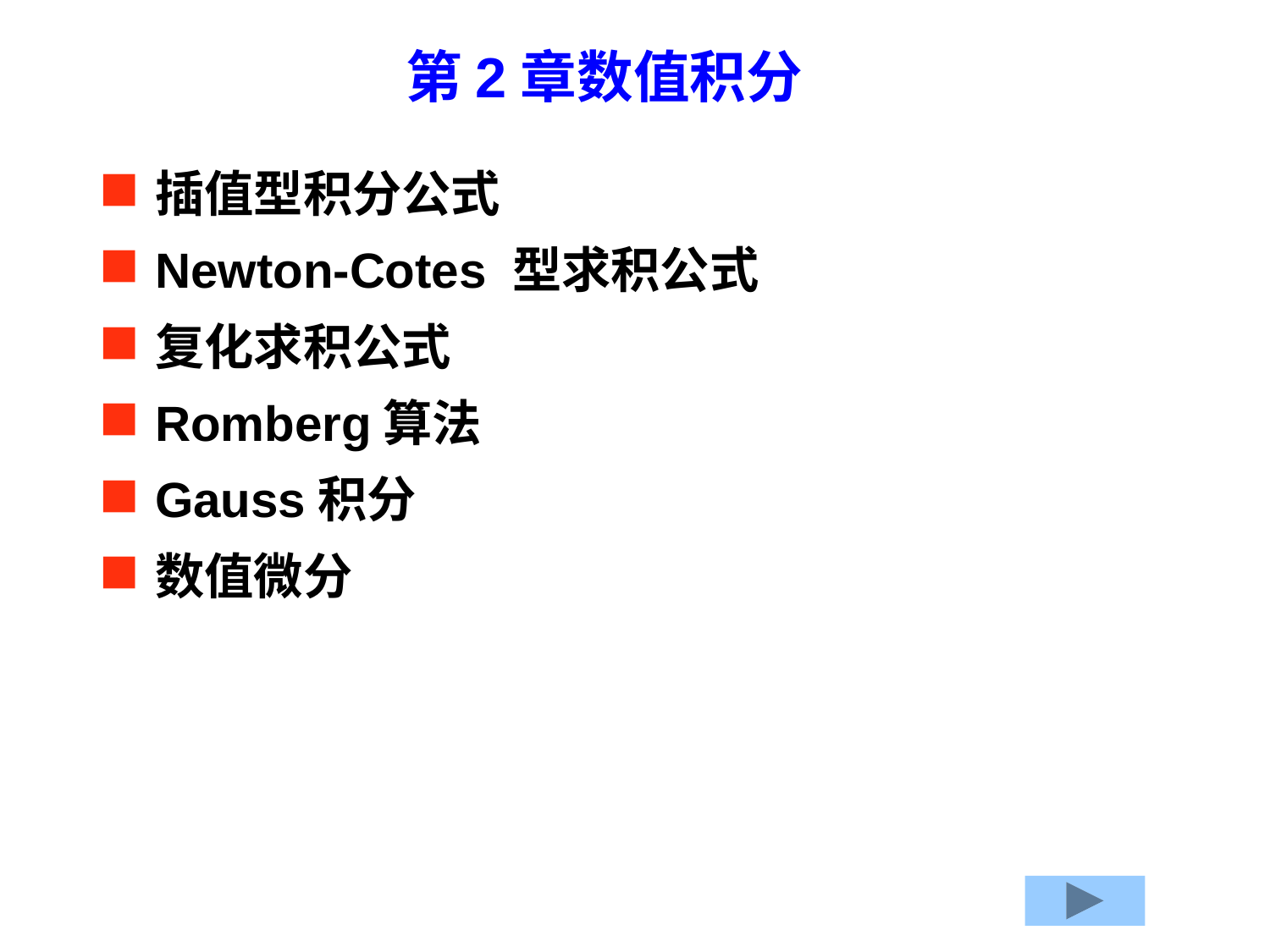

# 第2章数值积分
插值型积分公式
Newton-Cotes 型求积公式
复化求积公式
Romberg算法
Gauss积分
数值微分